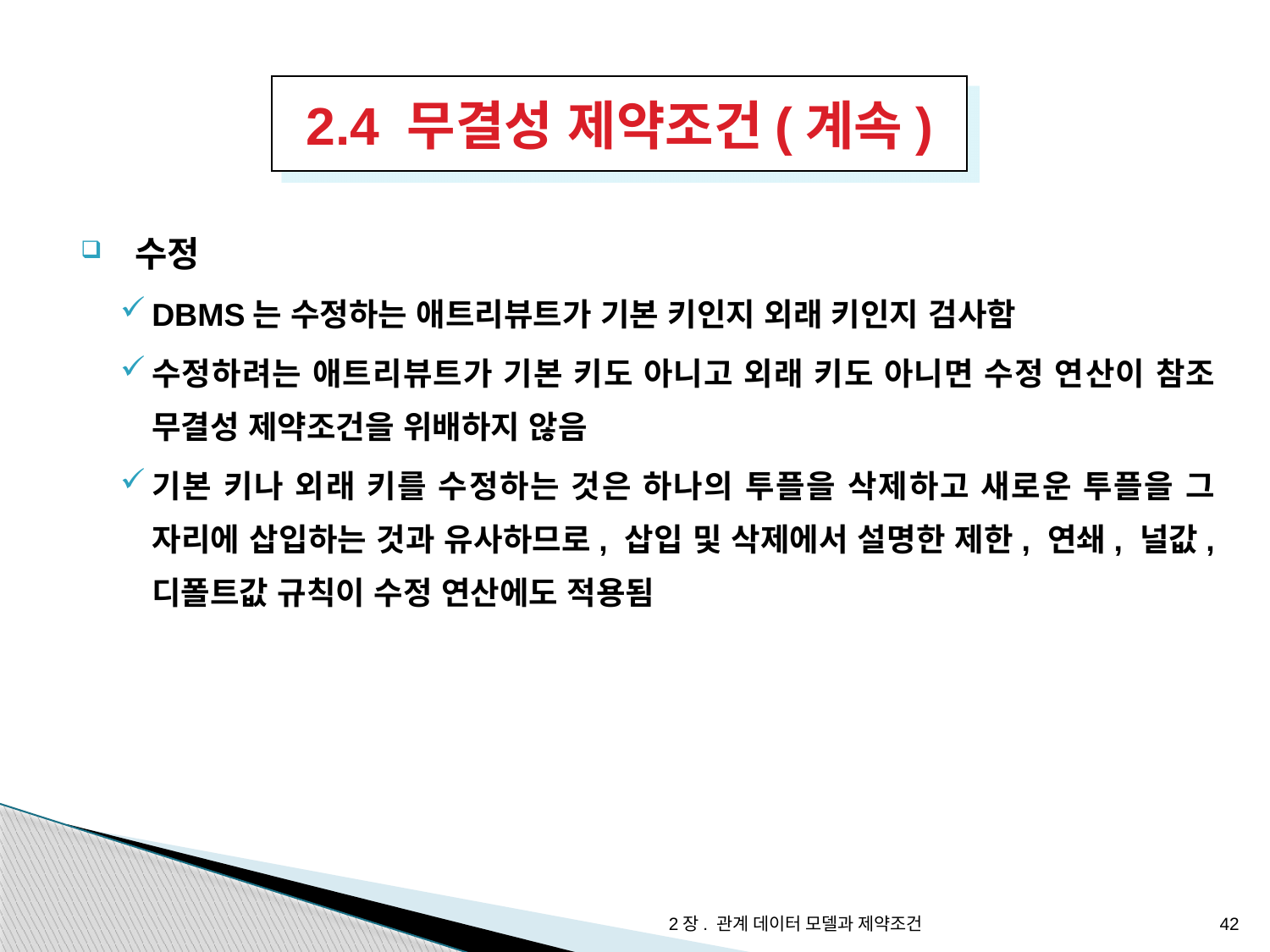

2.4 무결성 제약조건(계속)
 수정
DBMS는 수정하는 애트리뷰트가 기본 키인지 외래 키인지 검사함
수정하려는 애트리뷰트가 기본 키도 아니고 외래 키도 아니면 수정 연산이 참조 무결성 제약조건을 위배하지 않음
기본 키나 외래 키를 수정하는 것은 하나의 투플을 삭제하고 새로운 투플을 그 자리에 삽입하는 것과 유사하므로, 삽입 및 삭제에서 설명한 제한, 연쇄, 널값, 디폴트값 규칙이 수정 연산에도 적용됨
2장. 관계 데이터 모델과 제약조건
42